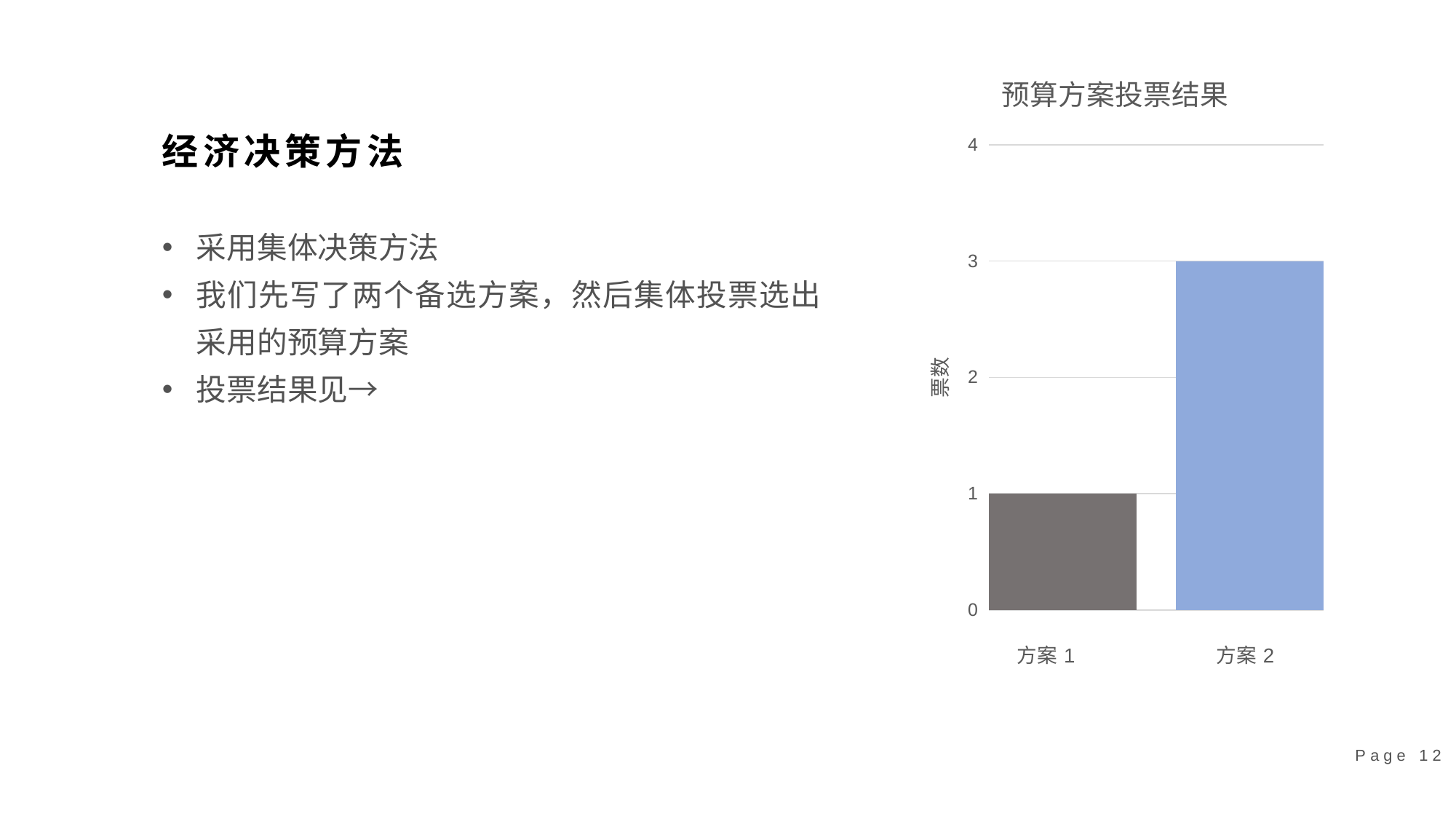

### Chart: 预算方案投票结果

| Category | 方案1 | 方案2 |
|---|---|---|
| 预算方案 | 1.0 | 3.0 |
经济决策方法
采用集体决策方法
我们先写了两个备选方案，然后集体投票选出采用的预算方案
投票结果见→
Page 12